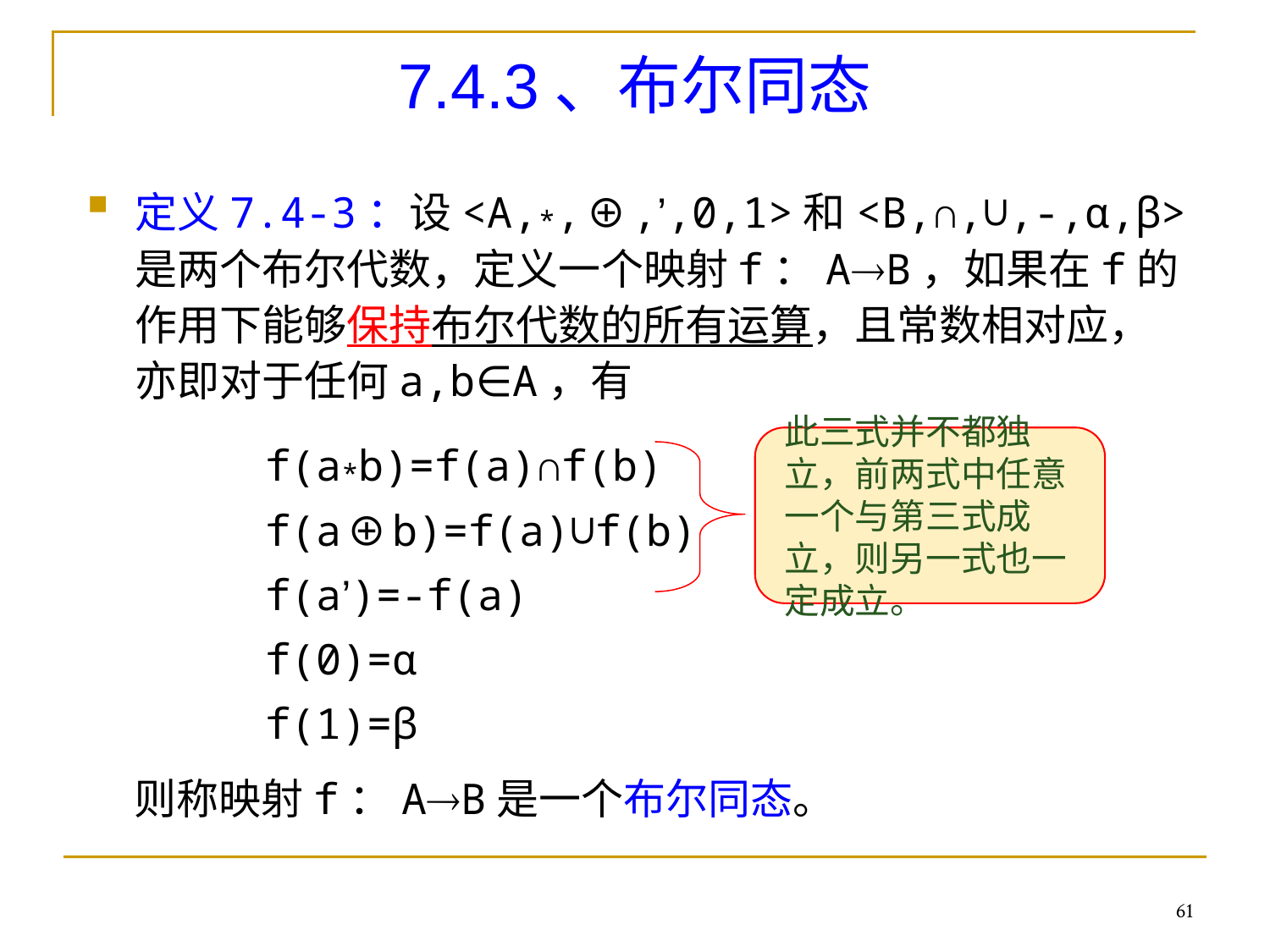

# 7.4.3、布尔同态
定义7.4-3：设<A,*,⊕,’,0,1>和<B,∩,∪,-,α,β>是两个布尔代数，定义一个映射f：A→B，如果在f的作用下能够保持布尔代数的所有运算，且常数相对应，亦即对于任何a,b∈A，有
f(a*b)=f(a)∩f(b)
f(a⊕b)=f(a)∪f(b)
f(a’)=-f(a)
f(0)=α
f(1)=β
则称映射f：A→B是一个布尔同态。
此三式并不都独立，前两式中任意一个与第三式成立，则另一式也一定成立。

61